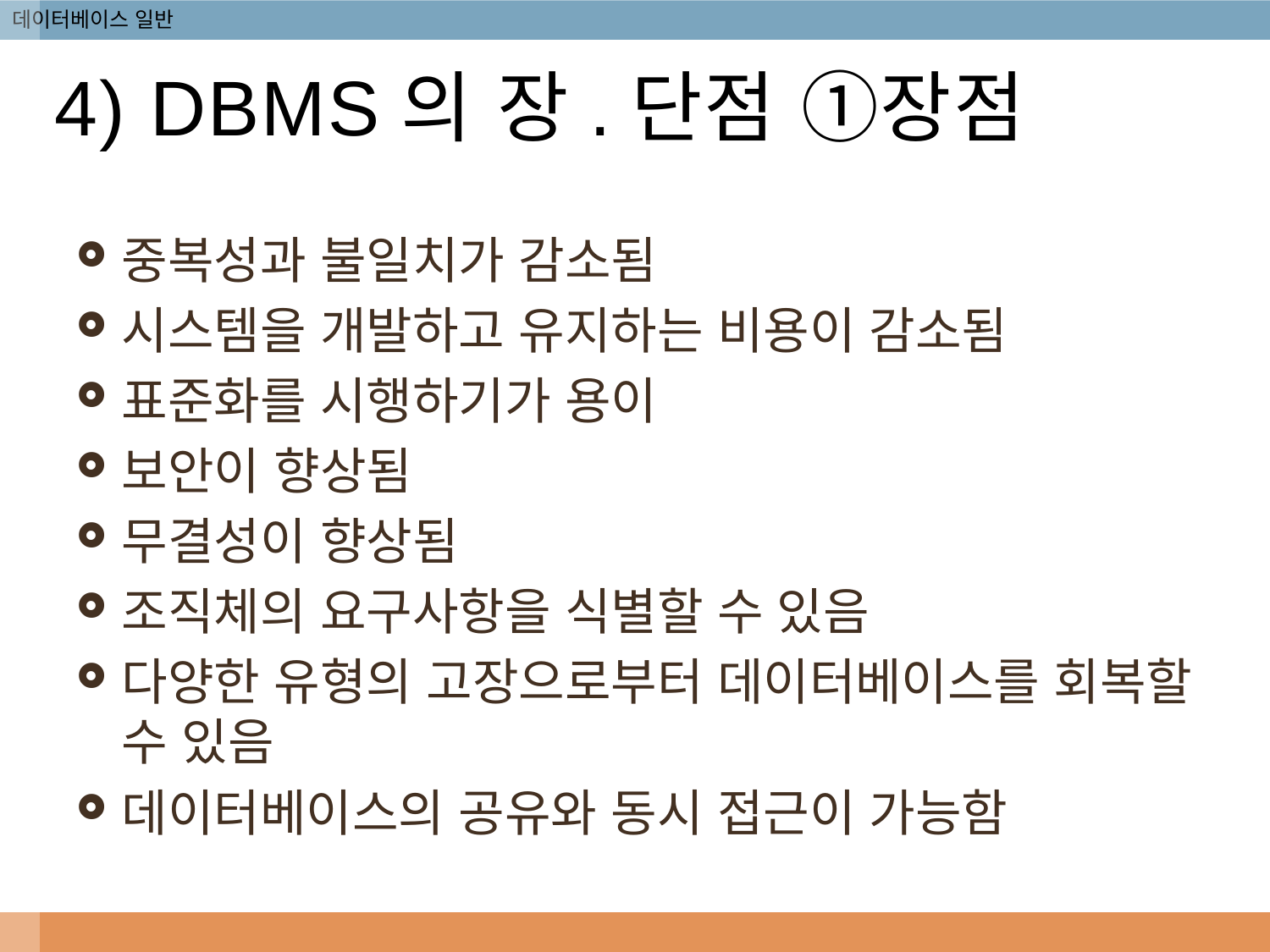

# 4) DBMS의 장.단점 ①장점
중복성과 불일치가 감소됨
시스템을 개발하고 유지하는 비용이 감소됨
표준화를 시행하기가 용이
보안이 향상됨
무결성이 향상됨
조직체의 요구사항을 식별할 수 있음
다양한 유형의 고장으로부터 데이터베이스를 회복할 수 있음
데이터베이스의 공유와 동시 접근이 가능함